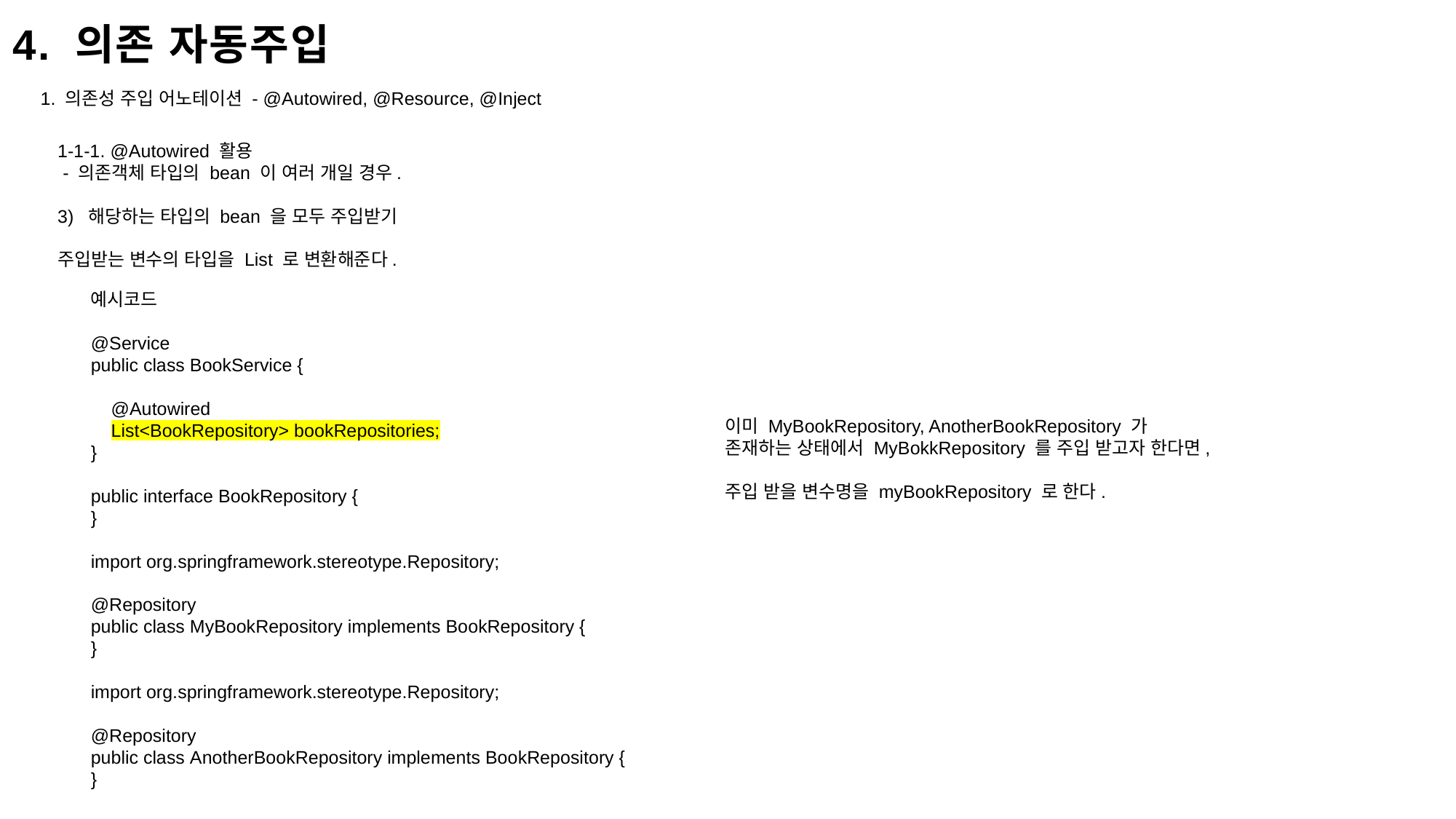

4. 의존 자동주입
1. 의존성 주입 어노테이션 - @Autowired, @Resource, @Inject
1-1-1. @Autowired 활용
 - 의존객체 타입의 bean 이 여러 개일 경우.

3)  해당하는 타입의 bean 을 모두 주입받기

주입받는 변수의 타입을 List 로 변환해준다.
예시코드

@Service
public class BookService {

    @Autowired
    List<BookRepository> bookRepositories;
}

public interface BookRepository {
}

import org.springframework.stereotype.Repository;

@Repository
public class MyBookRepository implements BookRepository {
}

import org.springframework.stereotype.Repository;

@Repository
public class AnotherBookRepository implements BookRepository {
}
이미 MyBookRepository, AnotherBookRepository 가
존재하는 상태에서 MyBokkRepository 를 주입 받고자 한다면,

주입 받을 변수명을 myBookRepository 로 한다.